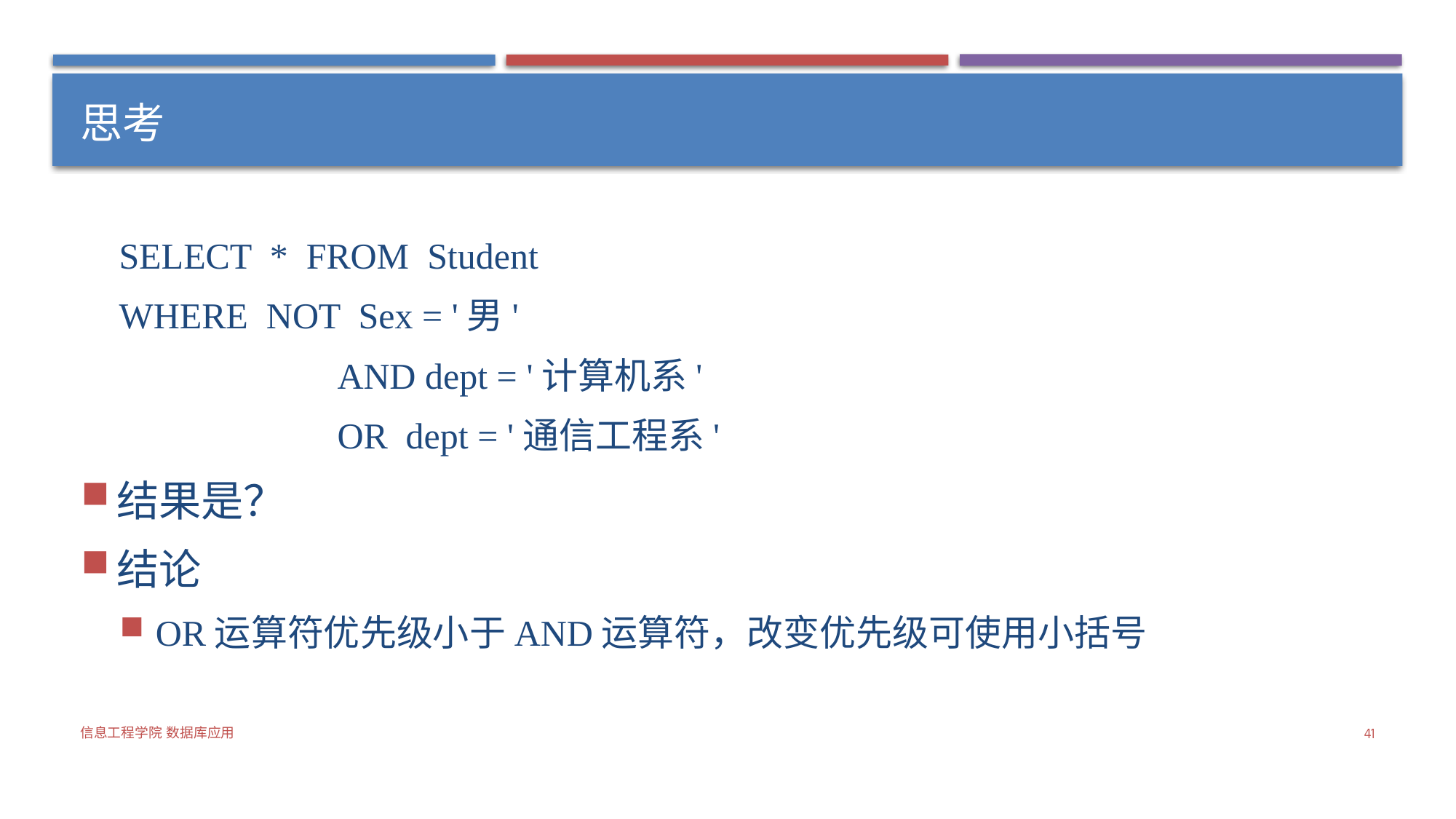

# 思考
SELECT  *  FROM  Student
WHERE  NOT  Sex = '男'
		AND dept = '计算机系'
		OR  dept = '通信工程系'
结果是？
结论
OR运算符优先级小于AND运算符，改变优先级可使用小括号
信息工程学院 数据库应用
41